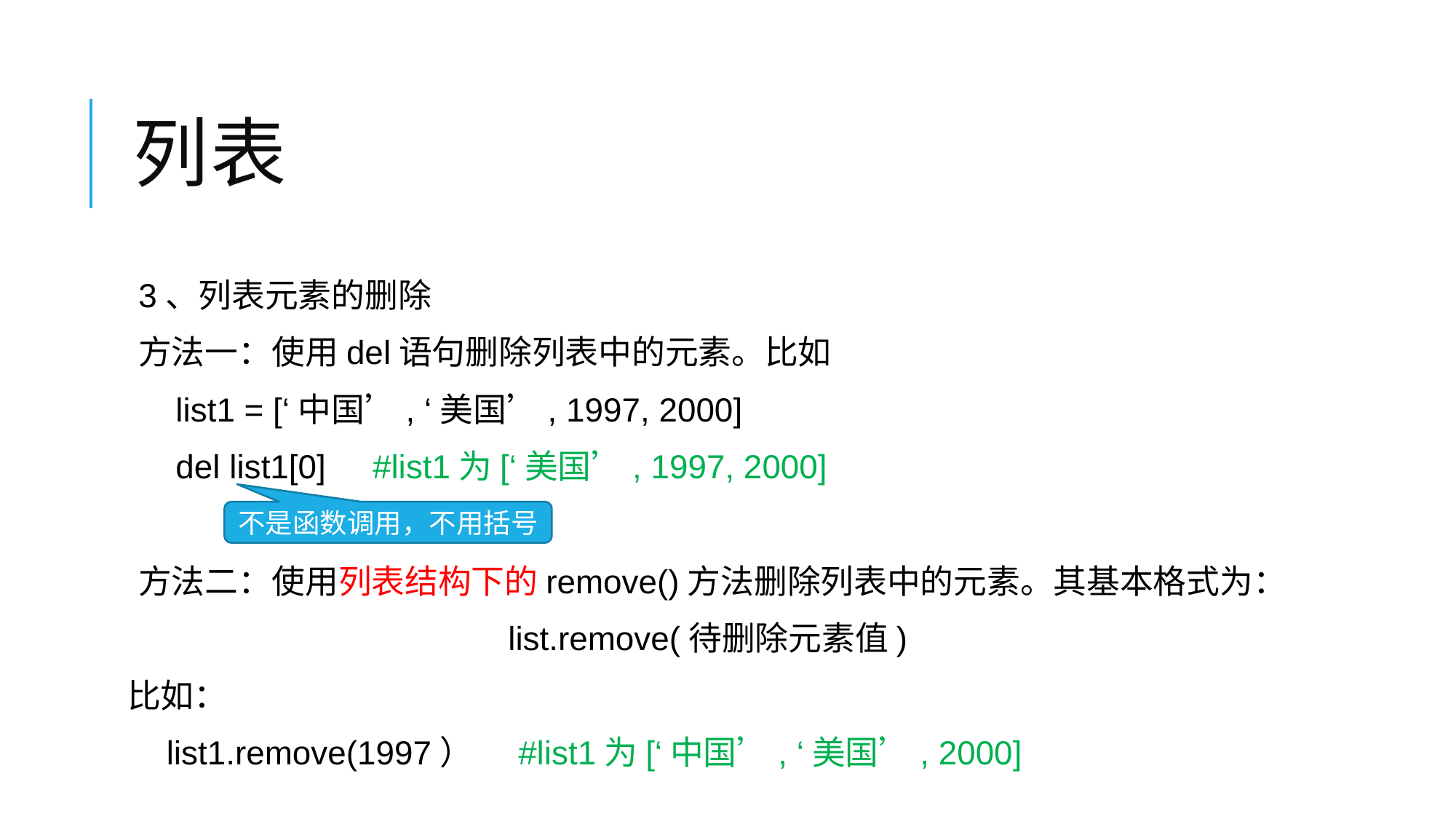

# 列表
3、列表元素的删除
方法一：使用del语句删除列表中的元素。比如
    list1 = [‘中国’, ‘美国’, 1997, 2000]
    del list1[0]     #list1为[‘美国’, 1997, 2000]

方法二：使用列表结构下的remove()方法删除列表中的元素。其基本格式为：
list.remove(待删除元素值)
比如：
   list1.remove(1997）     #list1为[‘中国’, ‘美国’, 2000]
不是函数调用，不用括号